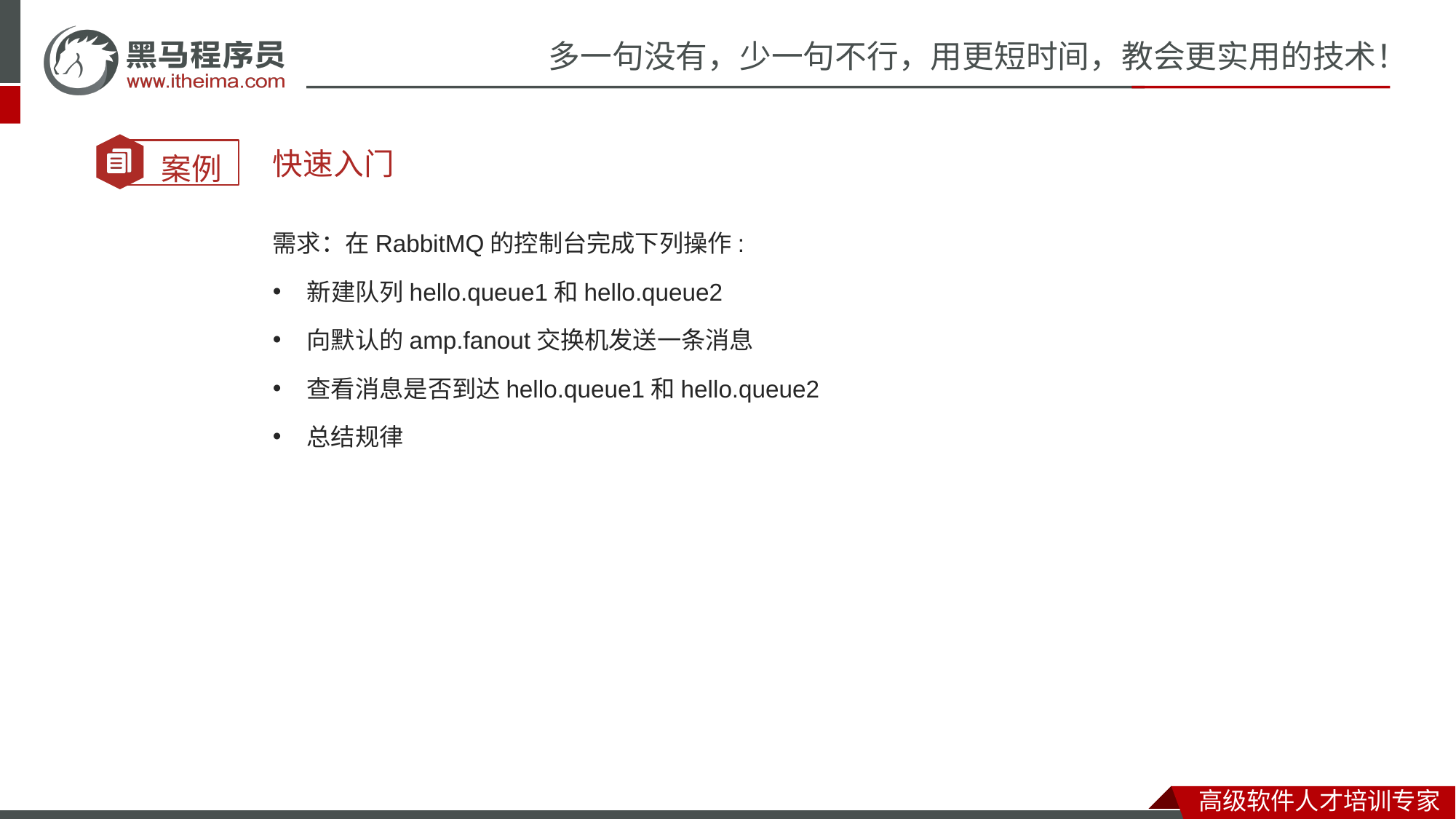

快速入门
需求：在RabbitMQ的控制台完成下列操作:
新建队列hello.queue1和hello.queue2
向默认的amp.fanout交换机发送一条消息
查看消息是否到达hello.queue1和hello.queue2
总结规律